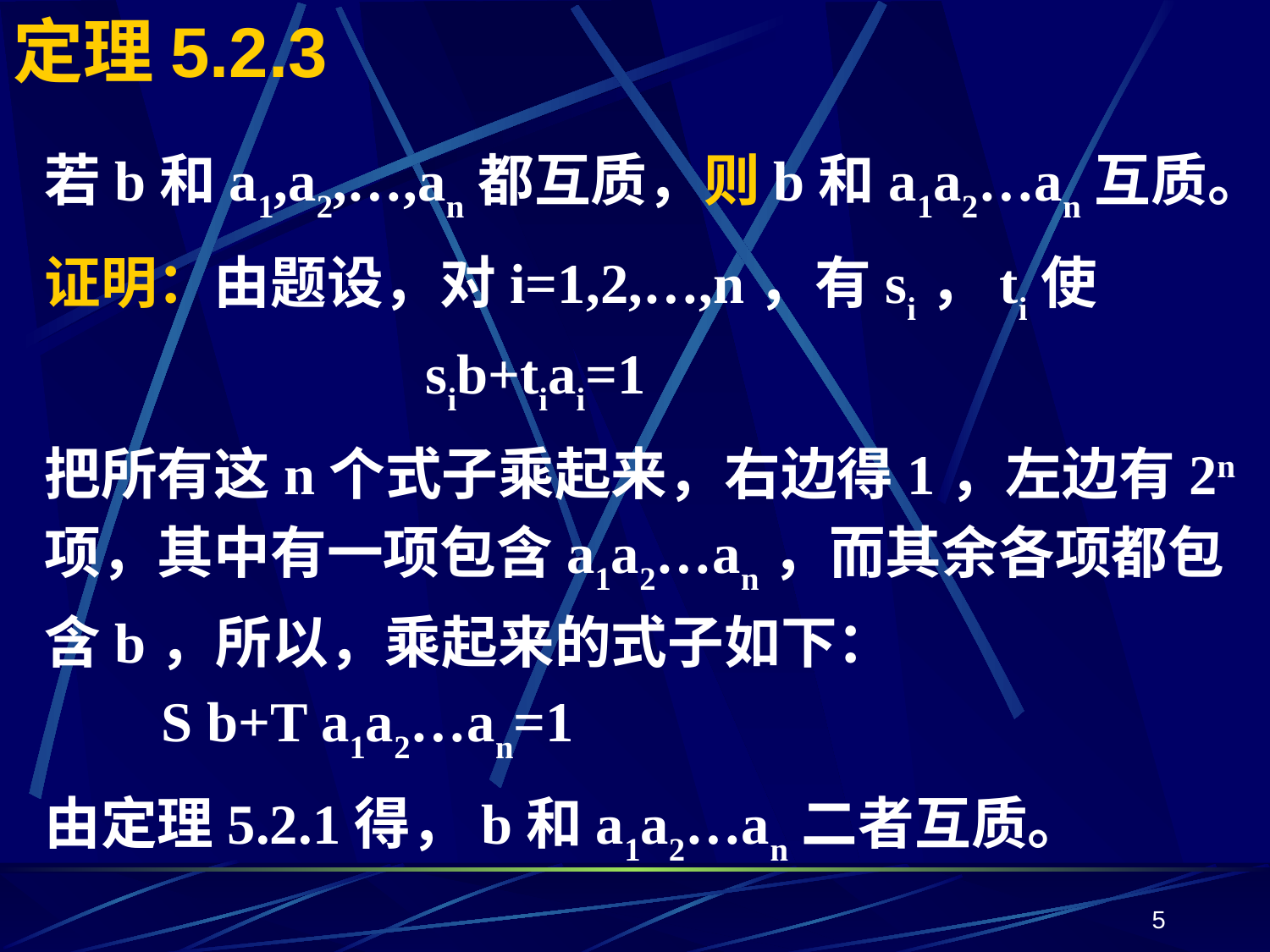

# 定理5.2.3
若b和a1,a2,…,an都互质，则b和a1a2…an互质。
证明：由题设，对i=1,2,…,n，有si，ti使				sib+tiai=1
把所有这n个式子乘起来，右边得1，左边有2n项，其中有一项包含a1a2…an，而其余各项都包含b，所以，乘起来的式子如下：			            S b+T a1a2…an=1
由定理5.2.1得，b和a1a2…an二者互质。

5